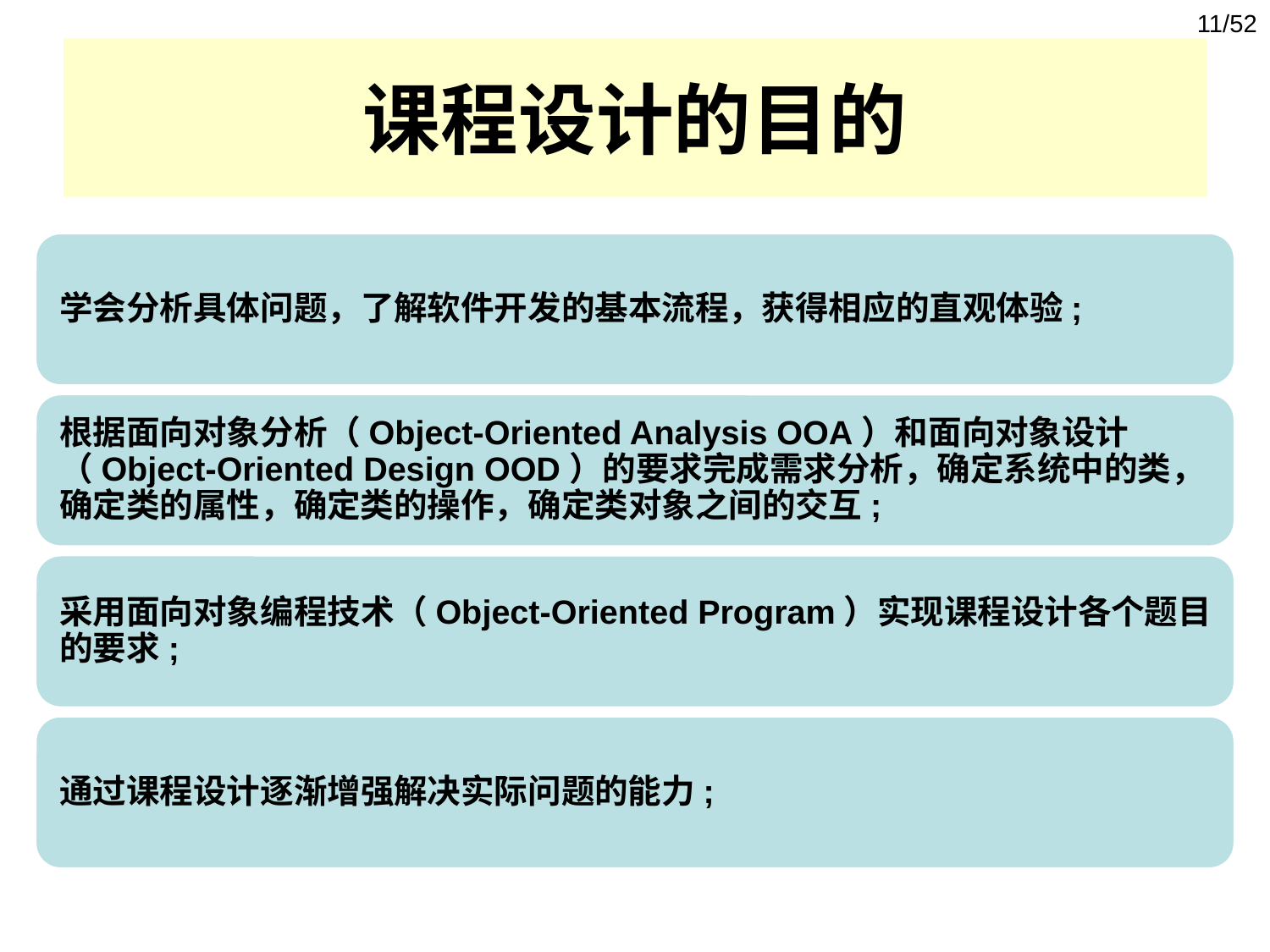

11/52
# 课程设计的目的
学会分析具体问题，了解软件开发的基本流程，获得相应的直观体验;
根据面向对象分析（Object-Oriented Analysis OOA）和面向对象设计（Object-Oriented Design OOD）的要求完成需求分析，确定系统中的类，确定类的属性，确定类的操作，确定类对象之间的交互;
采用面向对象编程技术（Object-Oriented Program）实现课程设计各个题目的要求;
通过课程设计逐渐增强解决实际问题的能力;